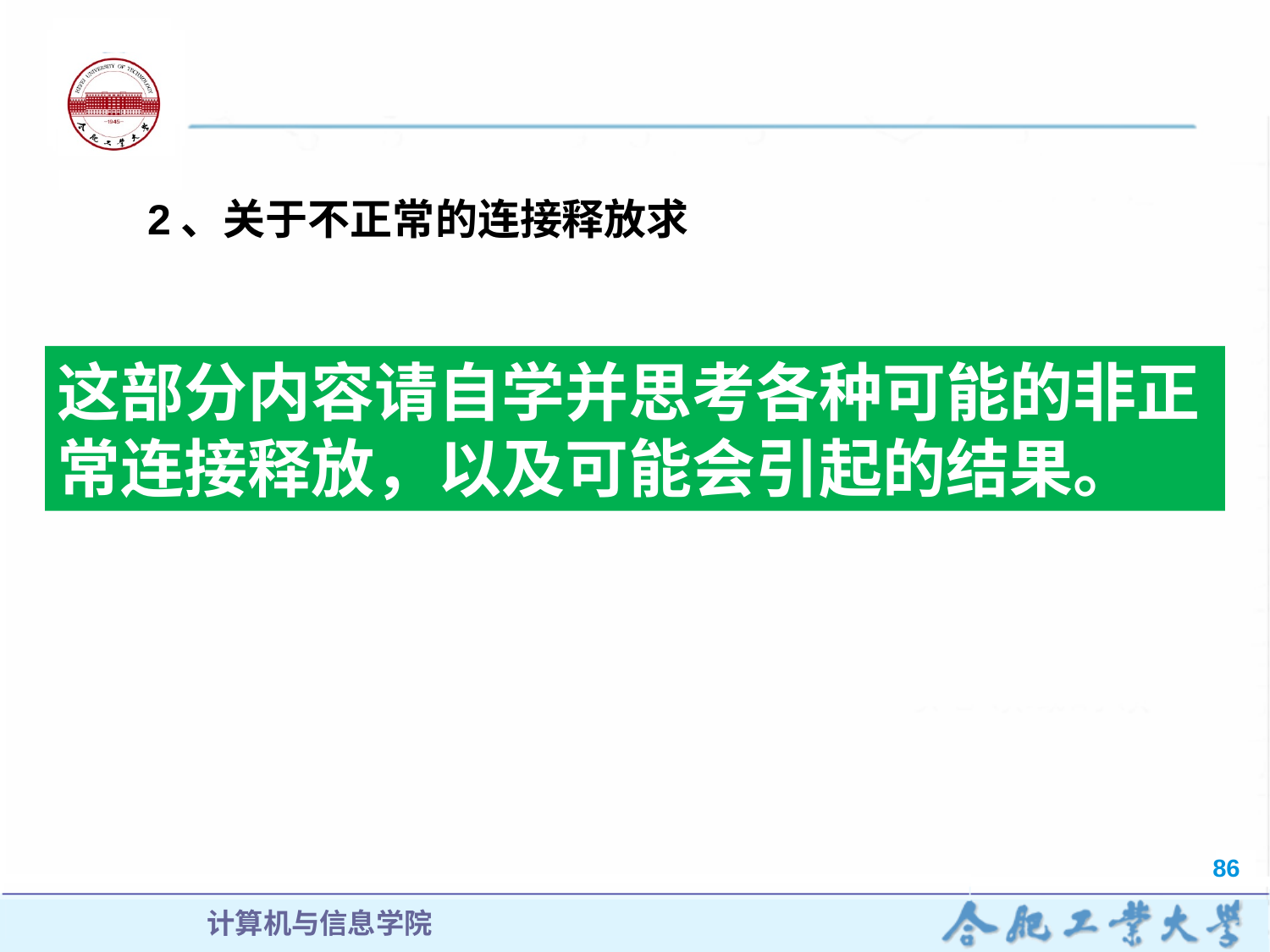

2、关于不正常的连接释放求
这部分内容请自学并思考各种可能的非正常连接释放，以及可能会引起的结果。
撰写一份学习后的分析总结报告，两周后提交！